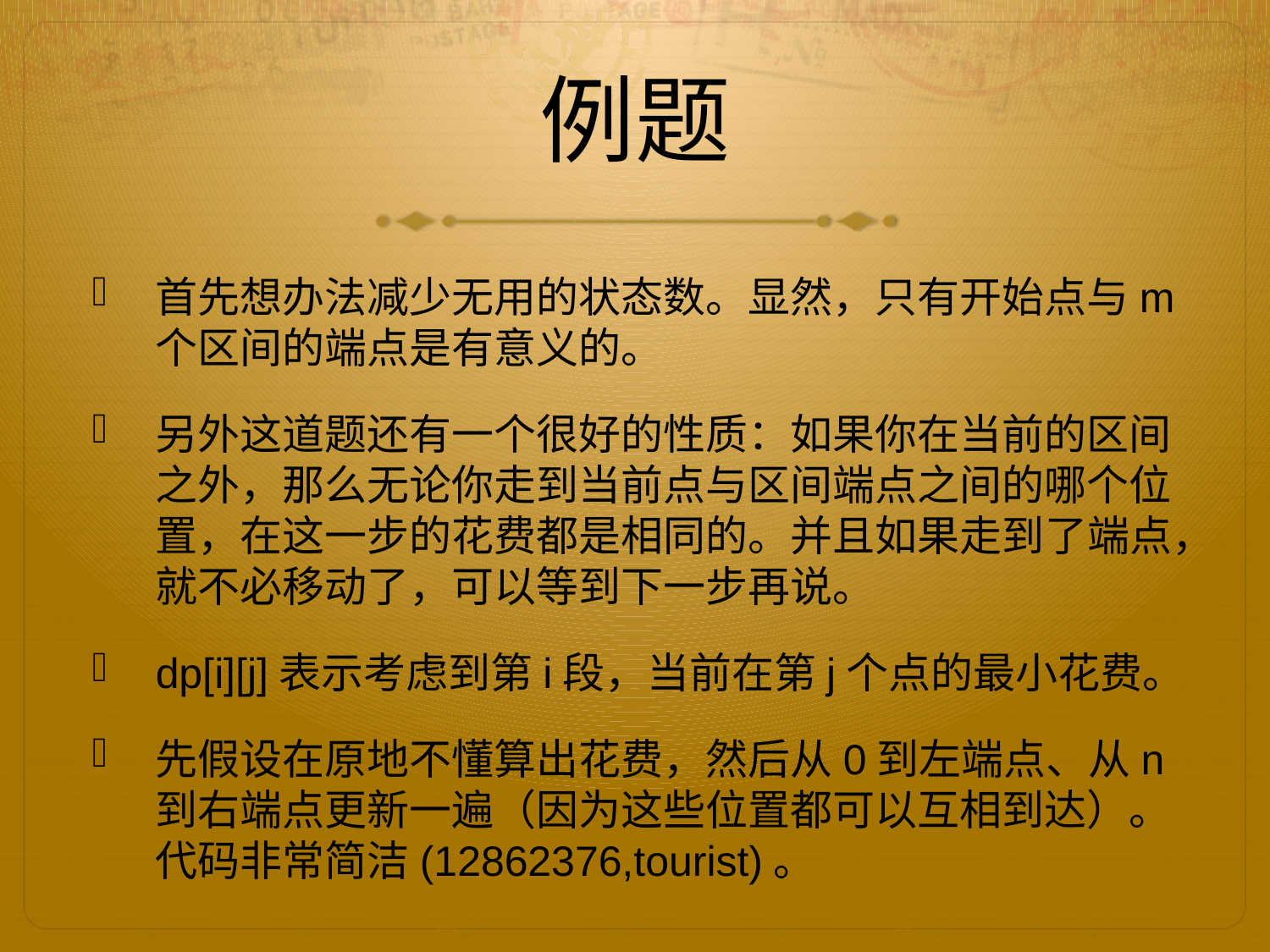

# 例题
首先想办法减少无用的状态数。显然，只有开始点与m个区间的端点是有意义的。
另外这道题还有一个很好的性质：如果你在当前的区间之外，那么无论你走到当前点与区间端点之间的哪个位置，在这一步的花费都是相同的。并且如果走到了端点，就不必移动了，可以等到下一步再说。
dp[i][j]表示考虑到第i段，当前在第j个点的最小花费。
先假设在原地不懂算出花费，然后从0到左端点、从n到右端点更新一遍（因为这些位置都可以互相到达）。代码非常简洁(12862376,tourist)。